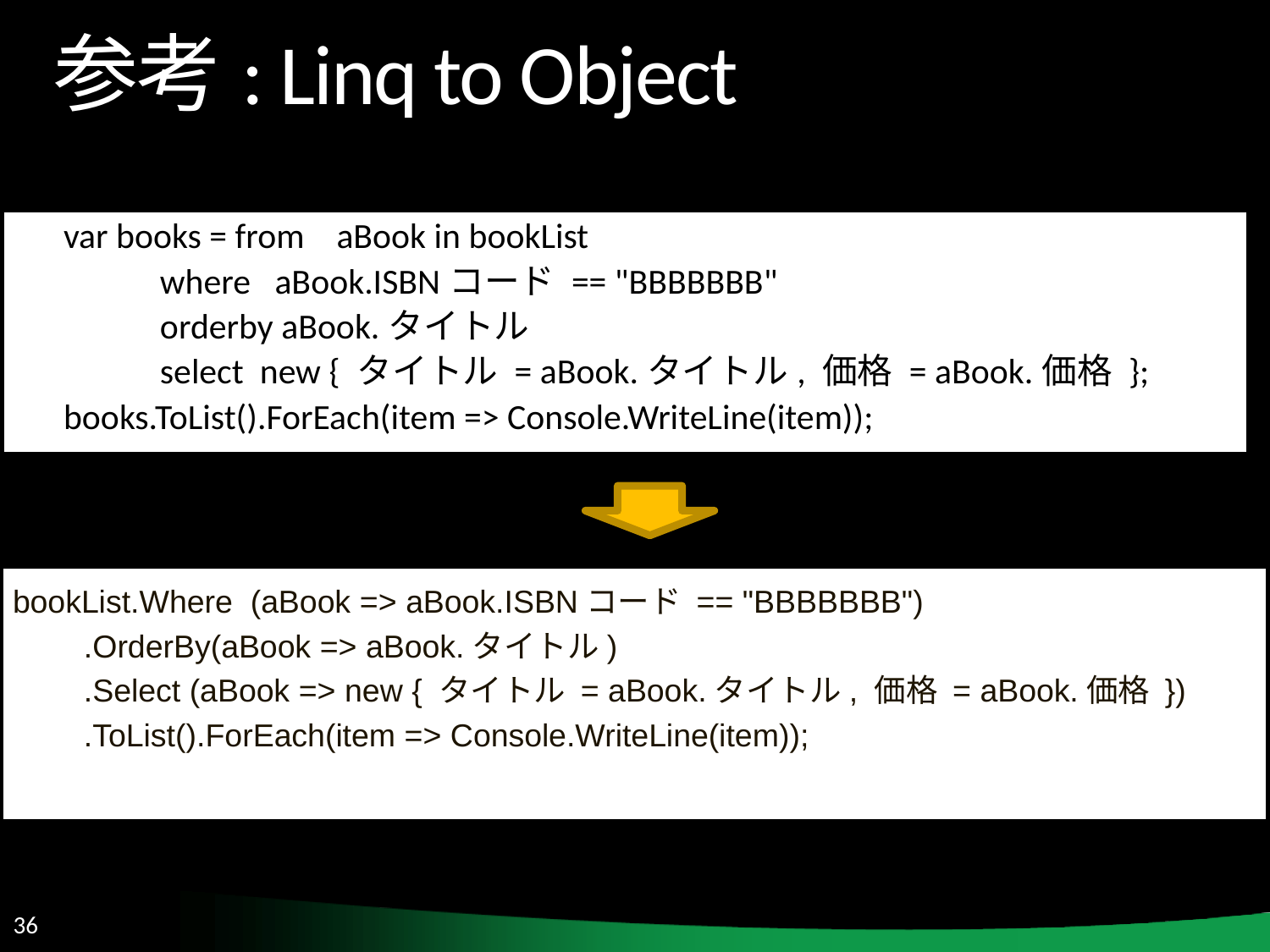

# 参考: Linq to Object

var books = from    aBook in bookList
            where   aBook.ISBNコード == "BBBBBBB"
            orderby aBook.タイトル
            select  new { タイトル = aBook.タイトル, 価格 = aBook.価格 };
books.ToList().ForEach(item => Console.WriteLine(item));

bookList.Where  (aBook => aBook.ISBNコード == "BBBBBBB")
        .OrderBy(aBook => aBook.タイトル)
        .Select (aBook => new { タイトル = aBook.タイトル, 価格 = aBook.価格 })
        .ToList().ForEach(item => Console.WriteLine(item));